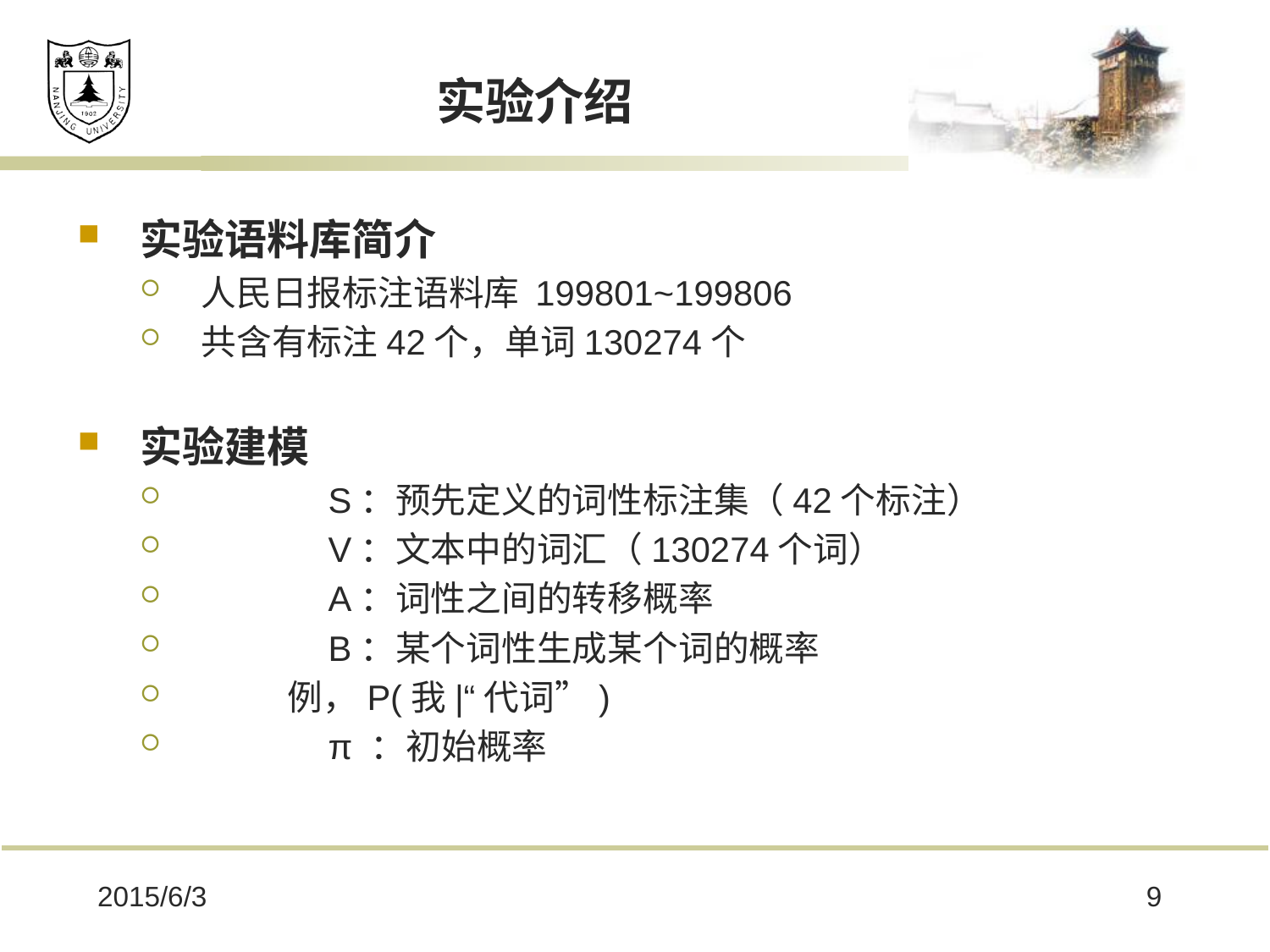

# 实验介绍
实验语料库简介
人民日报标注语料库 199801~199806
共含有标注42个，单词130274个

实验建模
	S：预先定义的词性标注集（42个标注）
	V：文本中的词汇（130274个词）
	A：词性之间的转移概率
	B：某个词性生成某个词的概率
          例，P(我|“代词”)
	π ：初始概率
2015/6/3
9